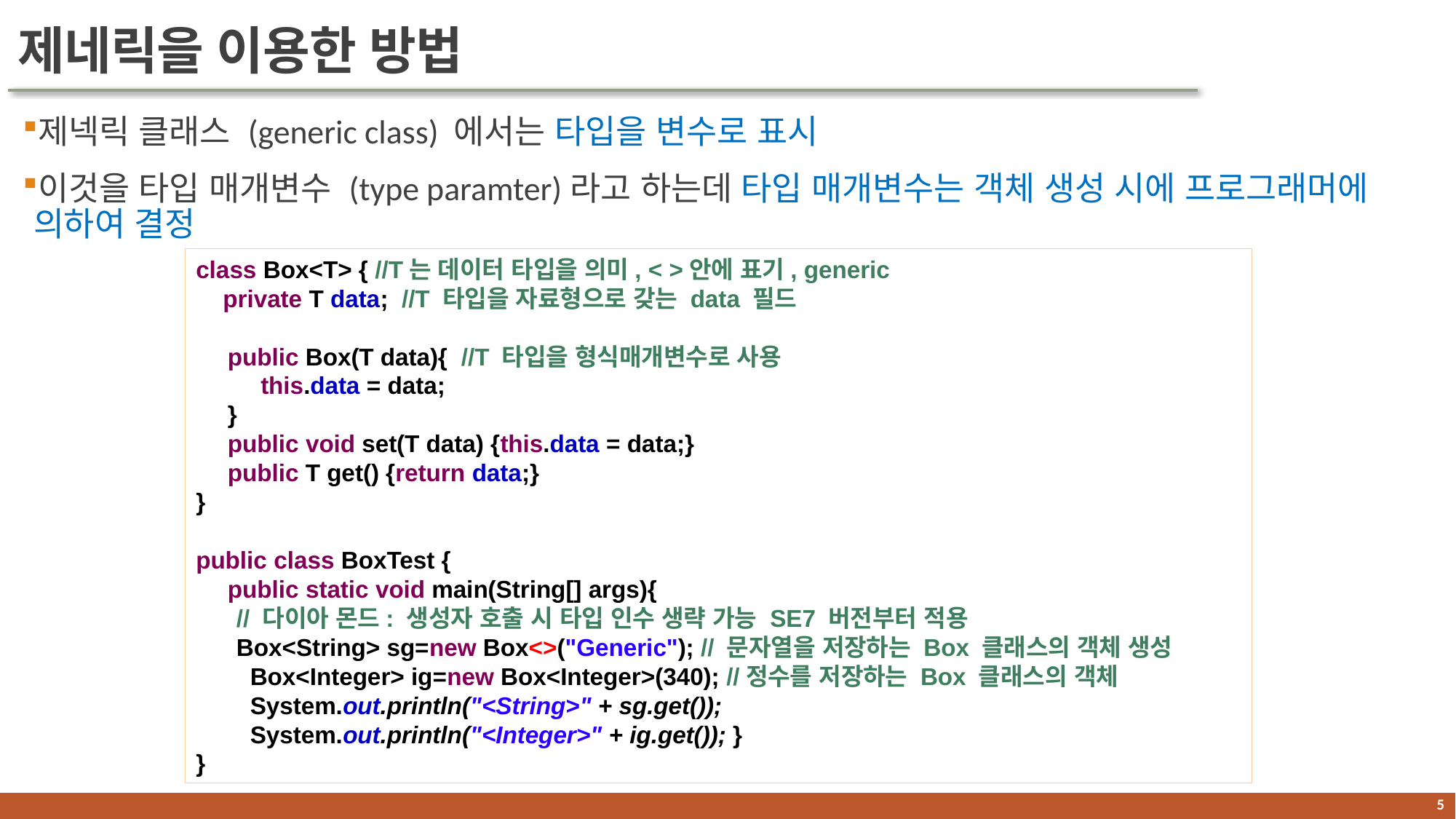

# 제네릭을 이용한 방법
제넥릭 클래스 (generic class) 에서는 타입을 변수로 표시
이것을 타입 매개변수 (type paramter)라고 하는데 타입 매개변수는 객체 생성 시에 프로그래머에 의하여 결정
class Box<T> { //T는 데이터 타입을 의미, < >안에 표기, generic
    private T data;  //T 타입을 자료형으로 갖는 data 필드

public Box(T data){  //T 타입을 형식매개변수로 사용
this.data = data;
}
public void set(T data) {this.data = data;}
public T get() {return data;}
}

public class BoxTest {
public static void main(String[] args){
      // 다이아 몬드: 생성자 호출 시 타입 인수 생략 가능 SE7 버전부터 적용
      Box<String> sg=new Box<>("Generic"); // 문자열을 저장하는 Box 클래스의 객체 생성
Box<Integer> ig=new Box<Integer>(340); //정수를 저장하는 Box 클래스의 객체
System.out.println("<String>" + sg.get());
System.out.println("<Integer>" + ig.get()); }
}
5